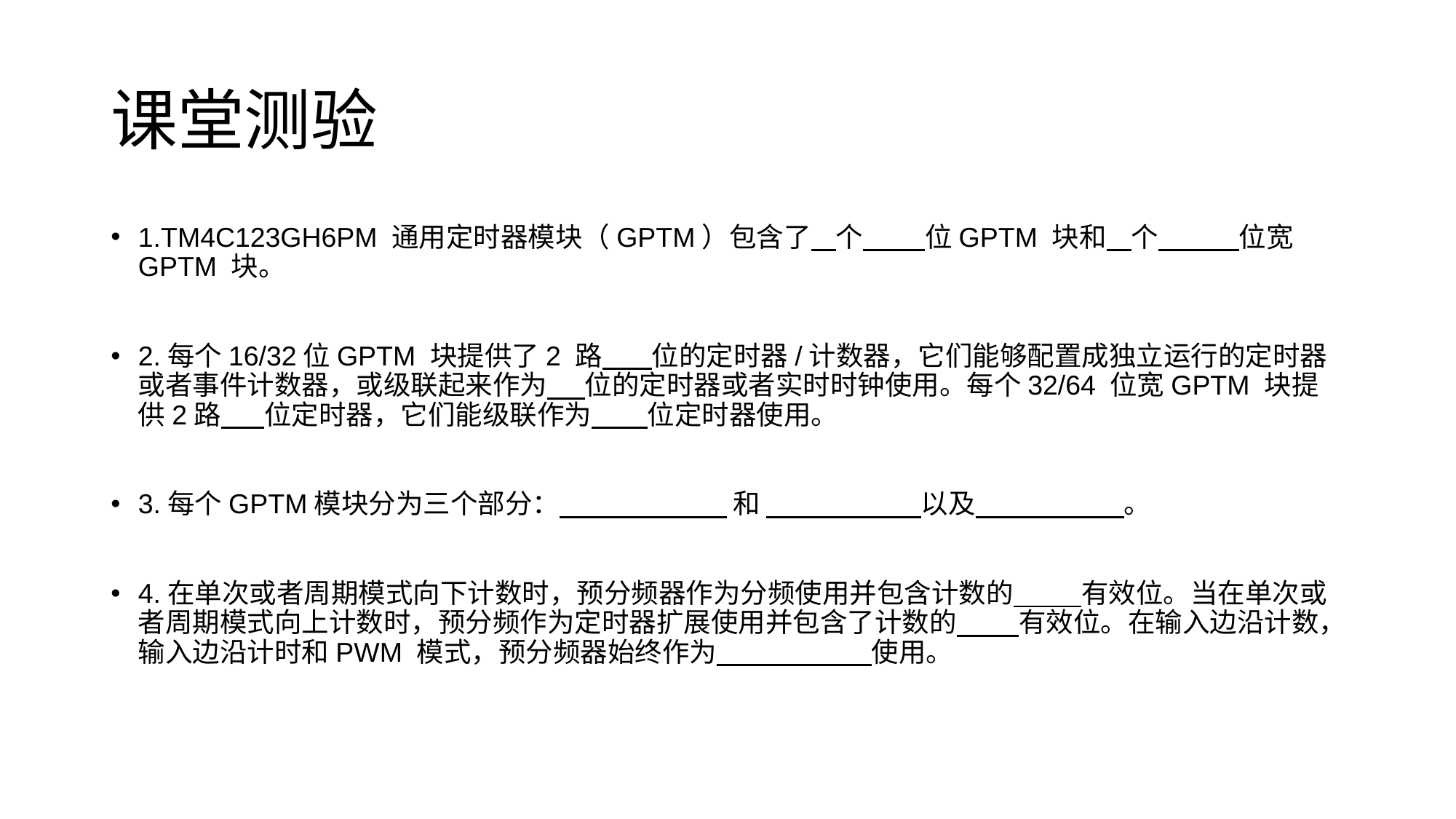

# 课堂测验
1.TM4C123GH6PM 通用定时器模块（GPTM）包含了    个          位GPTM 块和    个             位宽GPTM 块。

2.每个16/32位GPTM 块提供了2 路        位的定时器/计数器，它们能够配置成独立运行的定时器或者事件计数器，或级联起来作为      位的定时器或者实时时钟使用。每个32/64 位宽GPTM 块提供2路       位定时器，它们能级联作为         位定时器使用。

3.每个GPTM模块分为三个部分：                            和                          以及                        。

4.在单次或者周期模式向下计数时，预分频器作为分频使用并包含计数的           有效位。当在单次或者周期模式向上计数时，预分频作为定时器扩展使用并包含了计数的          有效位。在输入边沿计数，输入边沿计时和PWM 模式，预分频器始终作为                         使用。